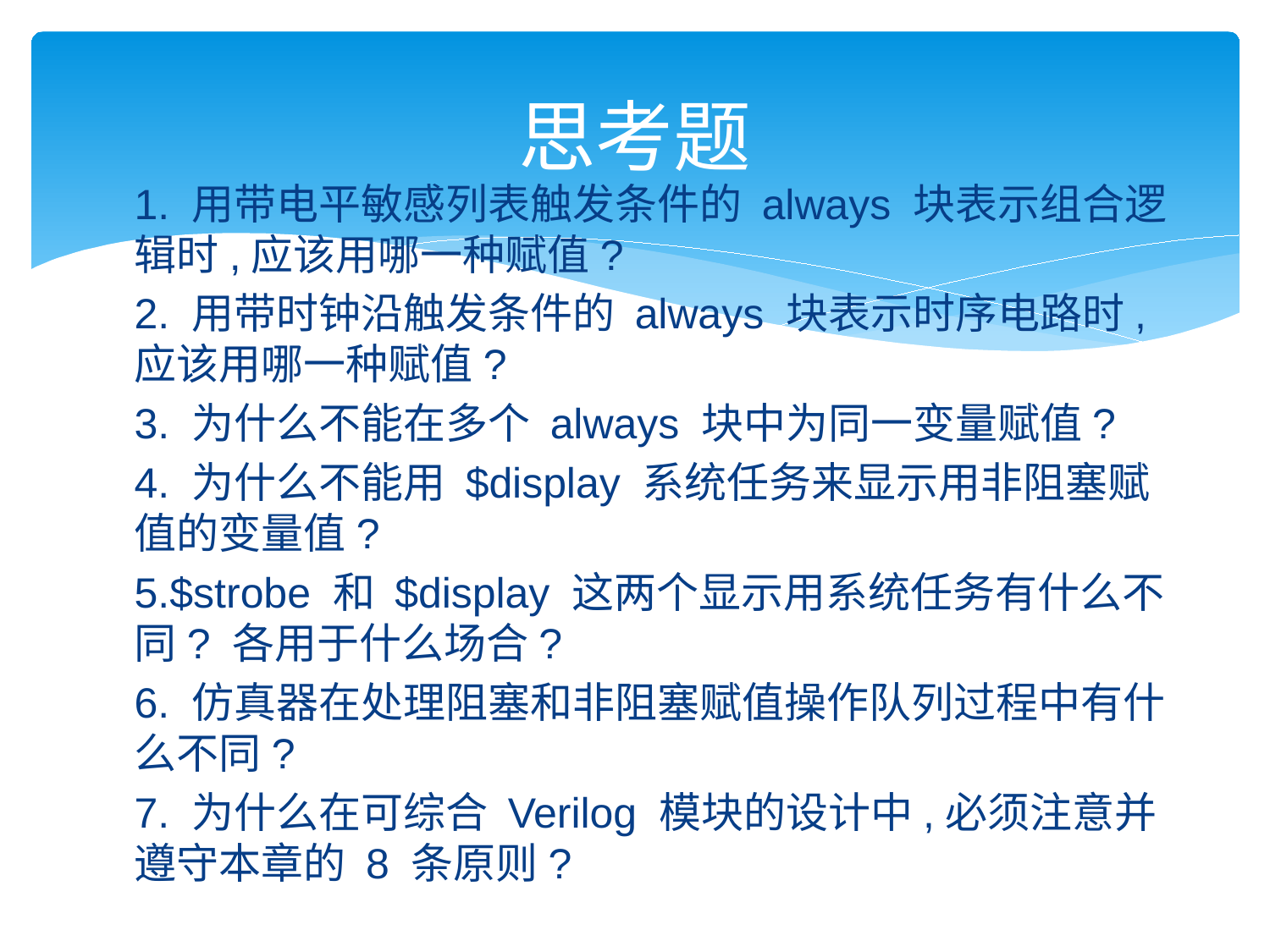

# 思考题

1. 用带电平敏感列表触发条件的 always 块表示组合逻辑时,应该用哪一种赋值?
2. 用带时钟沿触发条件的 always 块表示时序电路时,应该用哪一种赋值?
3. 为什么不能在多个 always 块中为同一变量赋值?
4. 为什么不能用 $display 系统任务来显示用非阻塞赋值的变量值?
5.$strobe 和 $display 这两个显示用系统任务有什么不同? 各用于什么场合?
6. 仿真器在处理阻塞和非阻塞赋值操作队列过程中有什么不同?
7. 为什么在可综合 Verilog 模块的设计中,必须注意并遵守本章的 8 条原则?